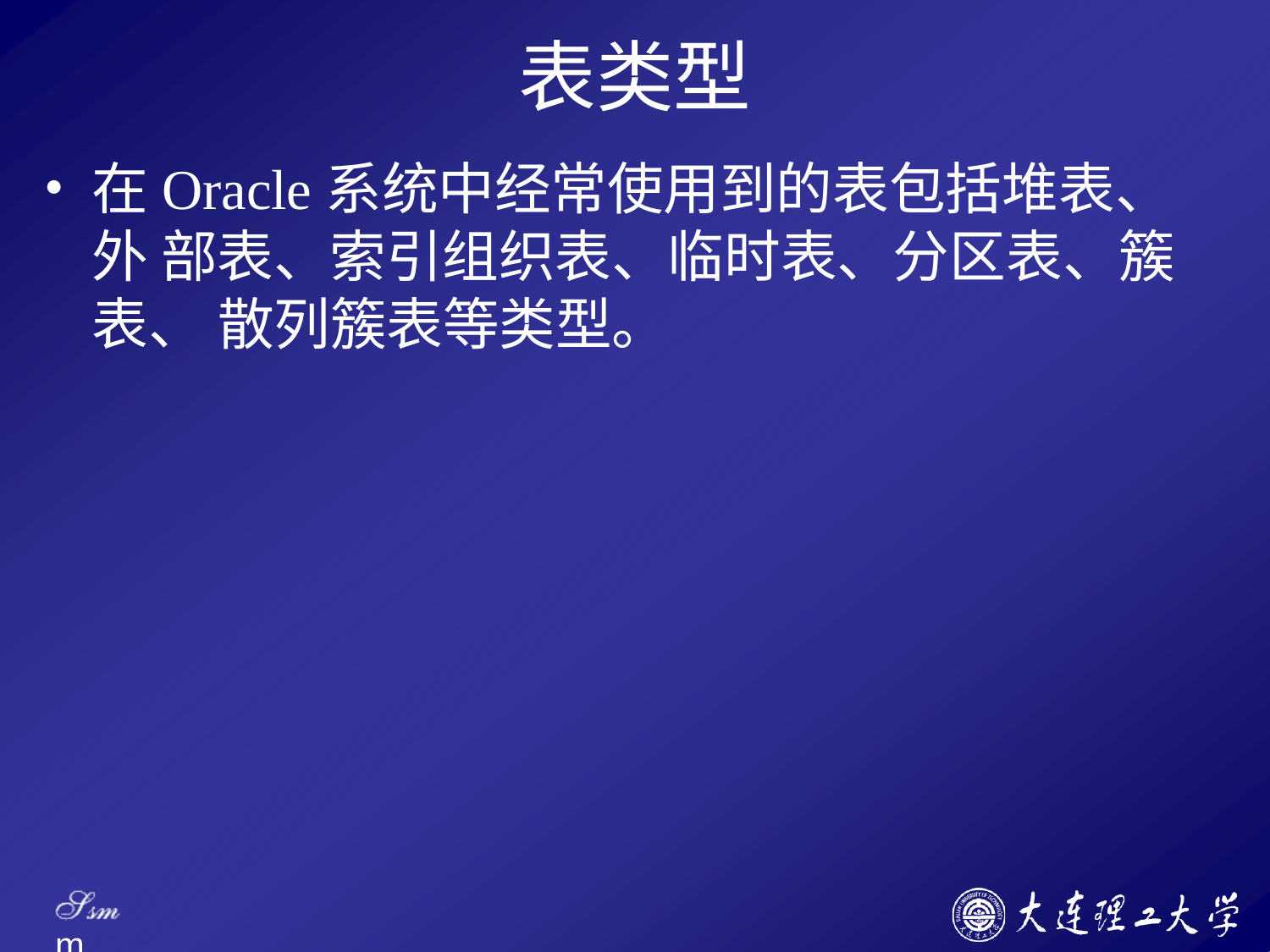

# 表类型
在Oracle系统中经常使用到的表包括堆表、外 部表、索引组织表、临时表、分区表、簇表、 散列簇表等类型。

Ssm